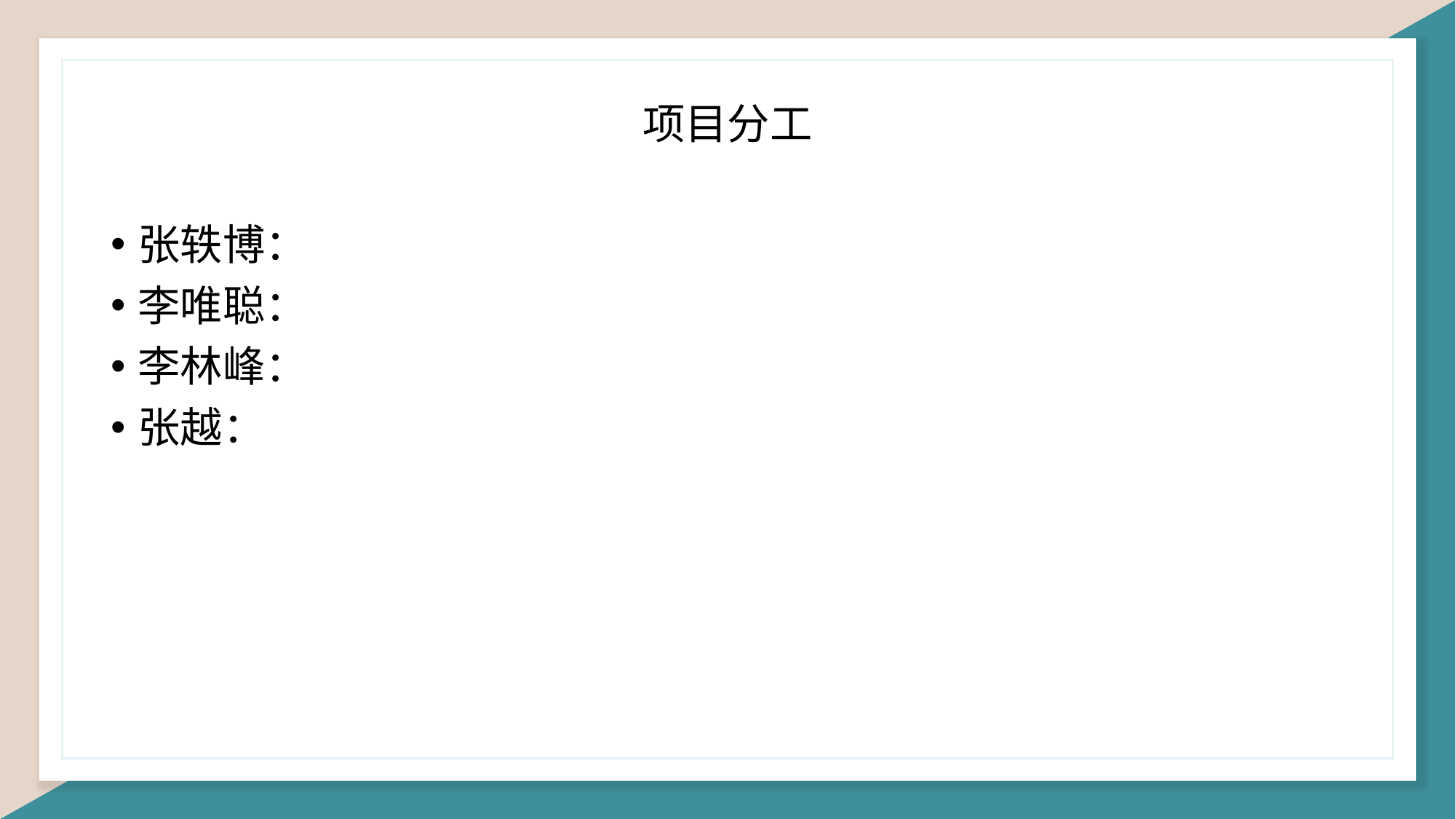

项目分工
张轶博：
李唯聪：
李林峰：
张越：
添加标内容
添加标内容
添加标题内容